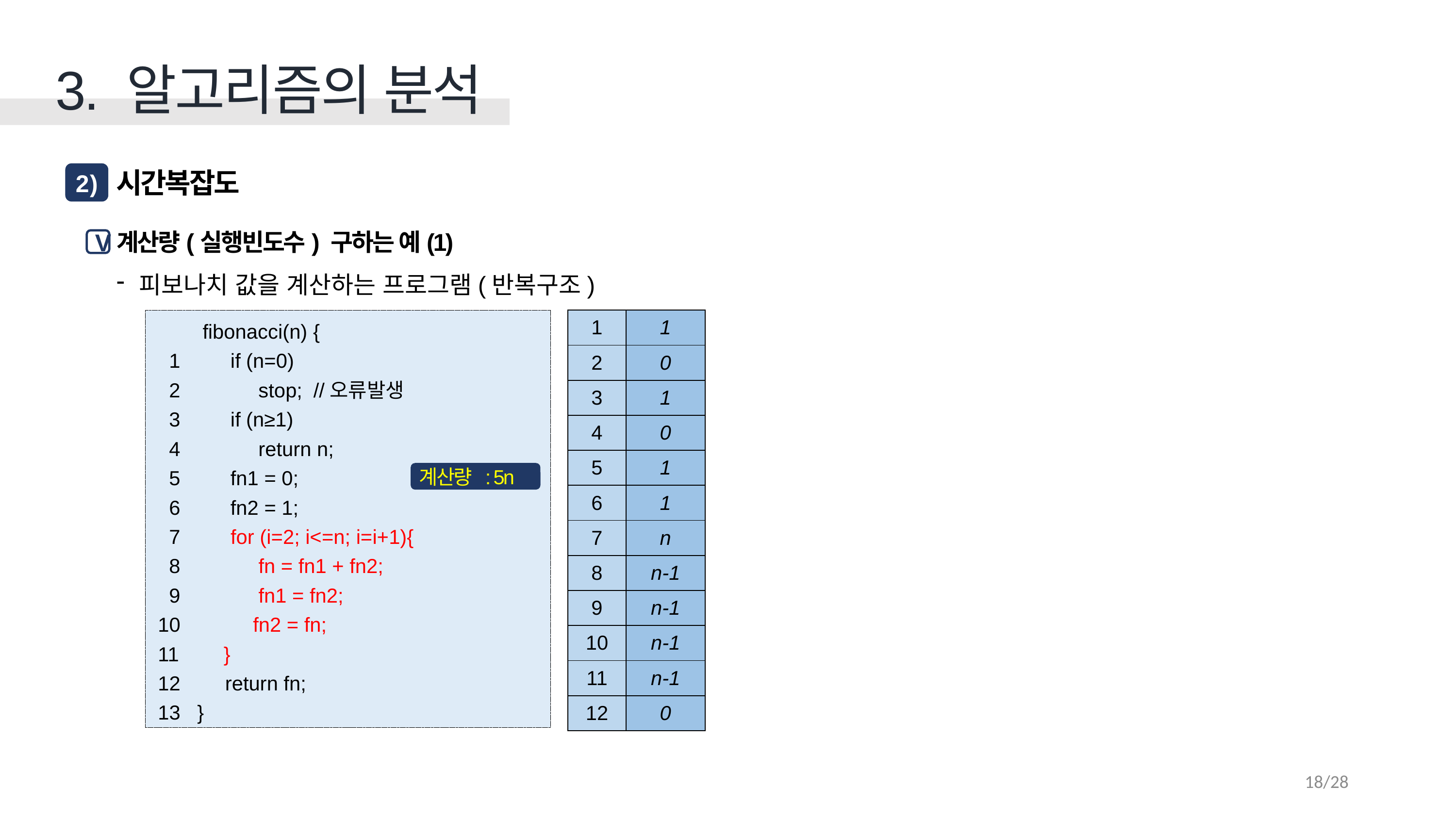

3. 알고리즘의 분석

시간복잡도
2 )
계산량(실행빈도수) 구하는 예(1)
V
피보나치 값을 계산하는 프로그램(반복구조)
         fibonacci(n) {
   1         if (n=0)
   2              stop;  //오류발생
   3         if (n≥1)
   4              return n;
   5         fn1 = 0;
   6         fn2 = 1;
   7         for (i=2; i<=n; i=i+1){
   8              fn = fn1 + fn2;
   9              fn1 = fn2;
 10             fn2 = fn;
 11        }
 12        return fn;
 13   }
| 1 | 1 |
| --- | --- |
| 2 | 0 |
| 3 | 1 |
| 4 | 0 |
| 5 | 1 |
| 6 | 1 |
| 7 | n |
| 8 | n-1 |
| 9 | n-1 |
| 10 | n-1 |
| 11 | n-1 |
| 12 | 0 |
계산량  : 5n
18/28